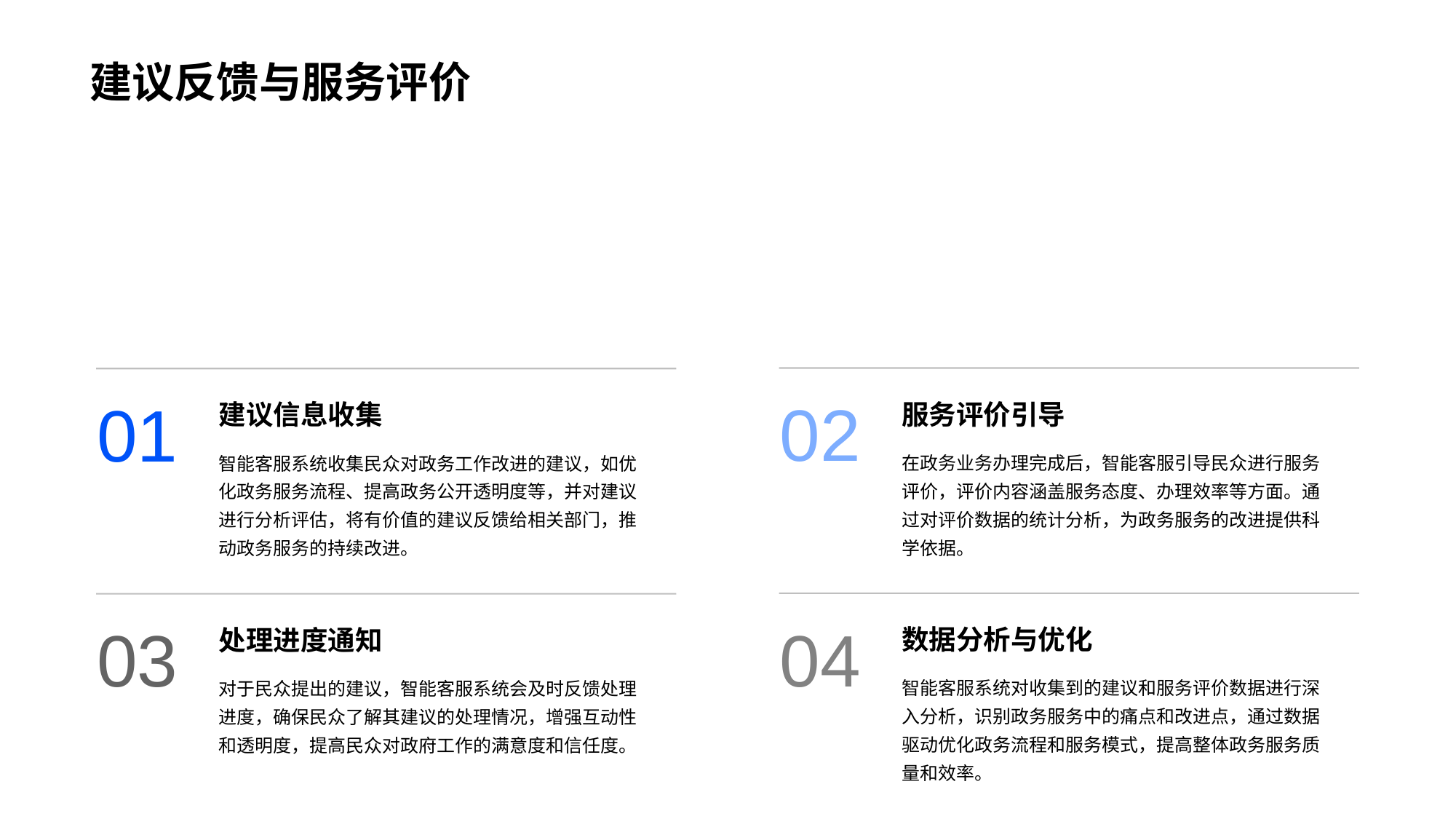

建议反馈与服务评价
02
服务评价引导
在政务业务办理完成后，智能客服引导民众进行服务评价，评价内容涵盖服务态度、办理效率等方面。通过对评价数据的统计分析，为政务服务的改进提供科学依据。
01
建议信息收集
智能客服系统收集民众对政务工作改进的建议，如优化政务服务流程、提高政务公开透明度等，并对建议进行分析评估，将有价值的建议反馈给相关部门，推动政务服务的持续改进。
04
数据分析与优化
智能客服系统对收集到的建议和服务评价数据进行深入分析，识别政务服务中的痛点和改进点，通过数据驱动优化政务流程和服务模式，提高整体政务服务质量和效率。
03
处理进度通知
对于民众提出的建议，智能客服系统会及时反馈处理进度，确保民众了解其建议的处理情况，增强互动性和透明度，提高民众对政府工作的满意度和信任度。